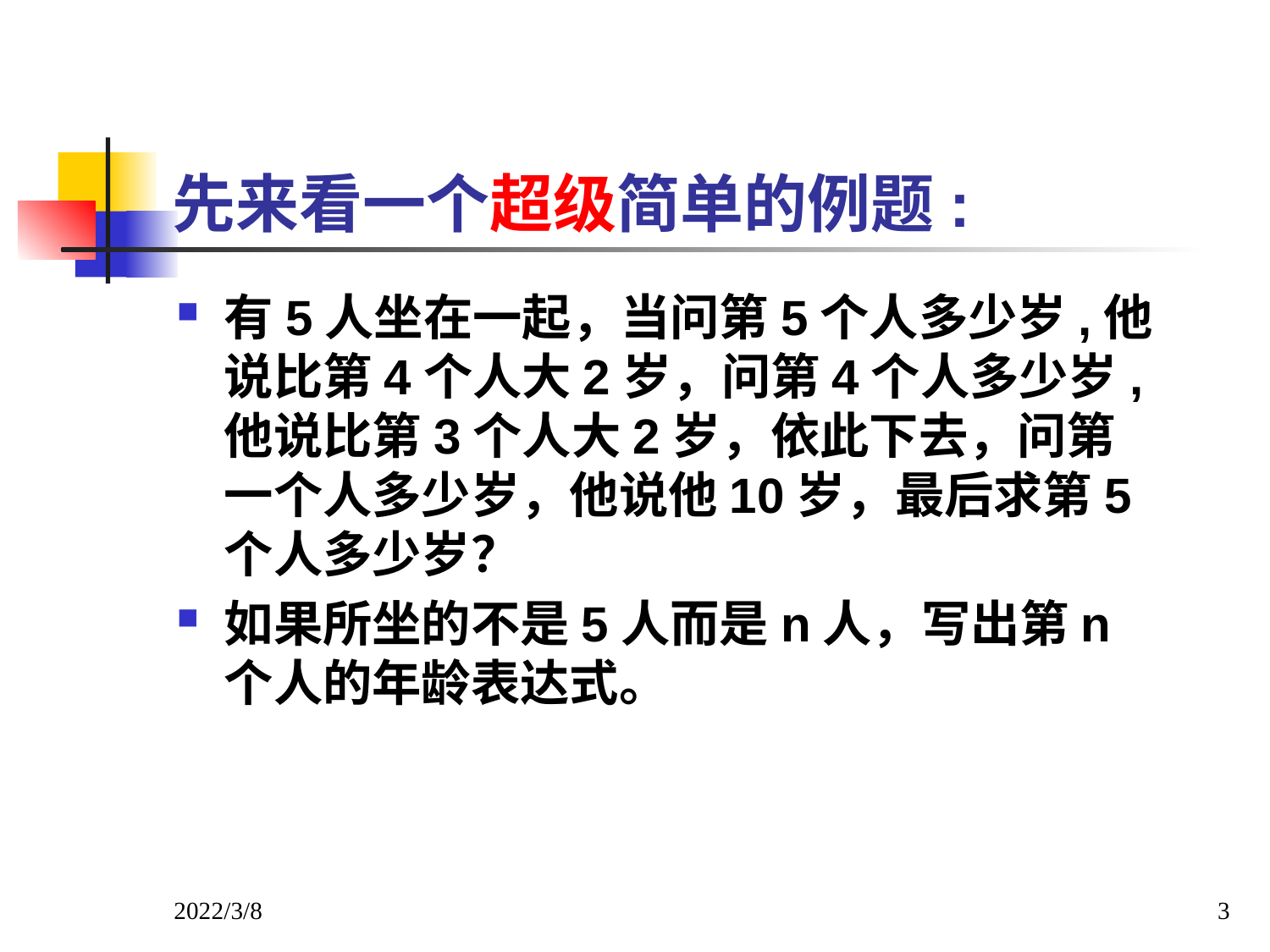

# 先来看一个超级简单的例题:
有5人坐在一起，当问第5个人多少岁,他说比第4个人大2岁，问第4个人多少岁,他说比第3个人大2岁，依此下去，问第一个人多少岁，他说他10岁，最后求第5个人多少岁？
如果所坐的不是5人而是n人，写出第n个人的年龄表达式。
2022/3/8
3